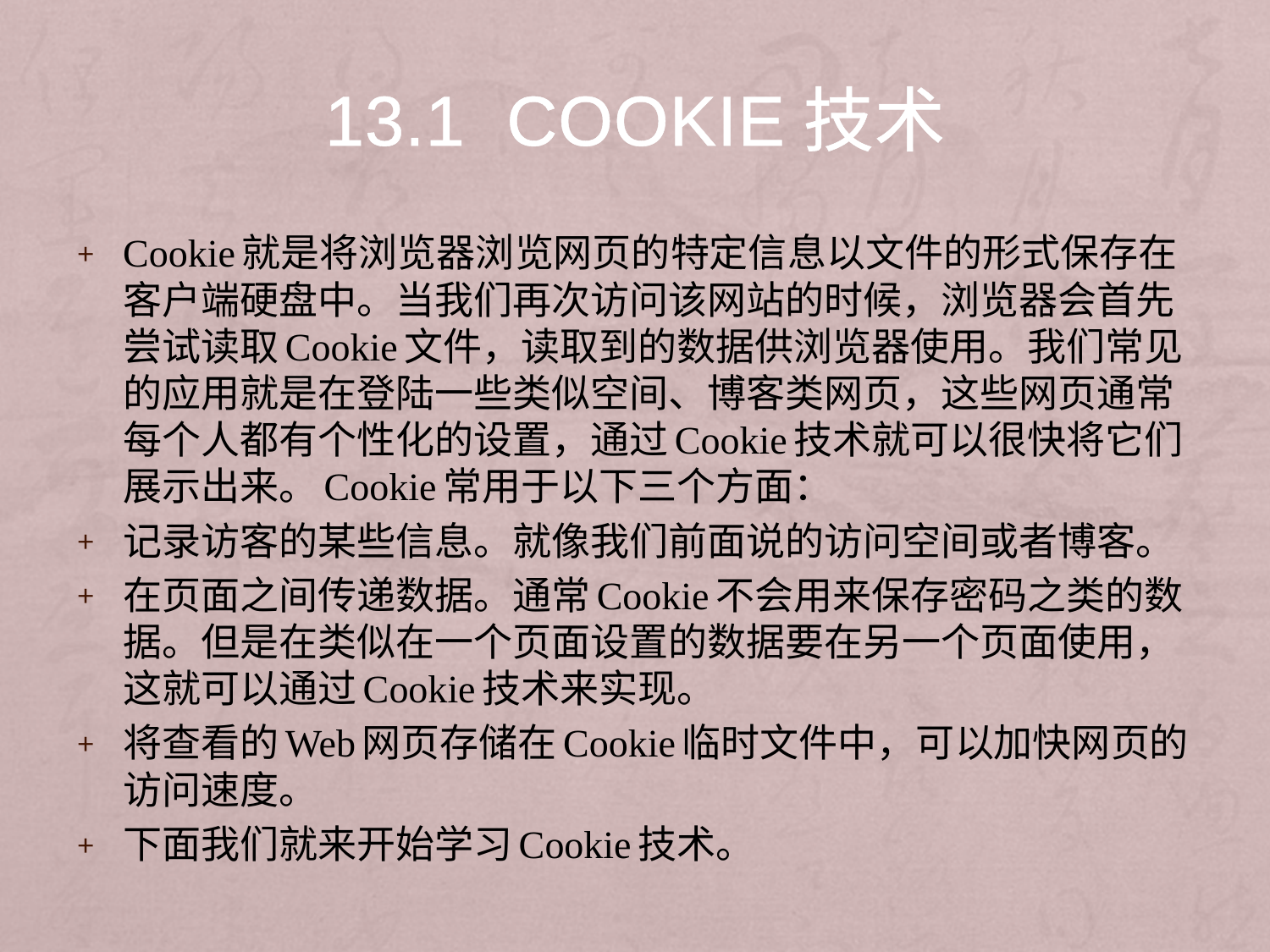

# 13.1  Cookie技术
Cookie就是将浏览器浏览网页的特定信息以文件的形式保存在客户端硬盘中。当我们再次访问该网站的时候，浏览器会首先尝试读取Cookie文件，读取到的数据供浏览器使用。我们常见的应用就是在登陆一些类似空间、博客类网页，这些网页通常每个人都有个性化的设置，通过Cookie技术就可以很快将它们展示出来。Cookie常用于以下三个方面：
记录访客的某些信息。就像我们前面说的访问空间或者博客。
在页面之间传递数据。通常Cookie不会用来保存密码之类的数据。但是在类似在一个页面设置的数据要在另一个页面使用，这就可以通过Cookie技术来实现。
将查看的Web网页存储在Cookie临时文件中，可以加快网页的访问速度。
下面我们就来开始学习Cookie技术。